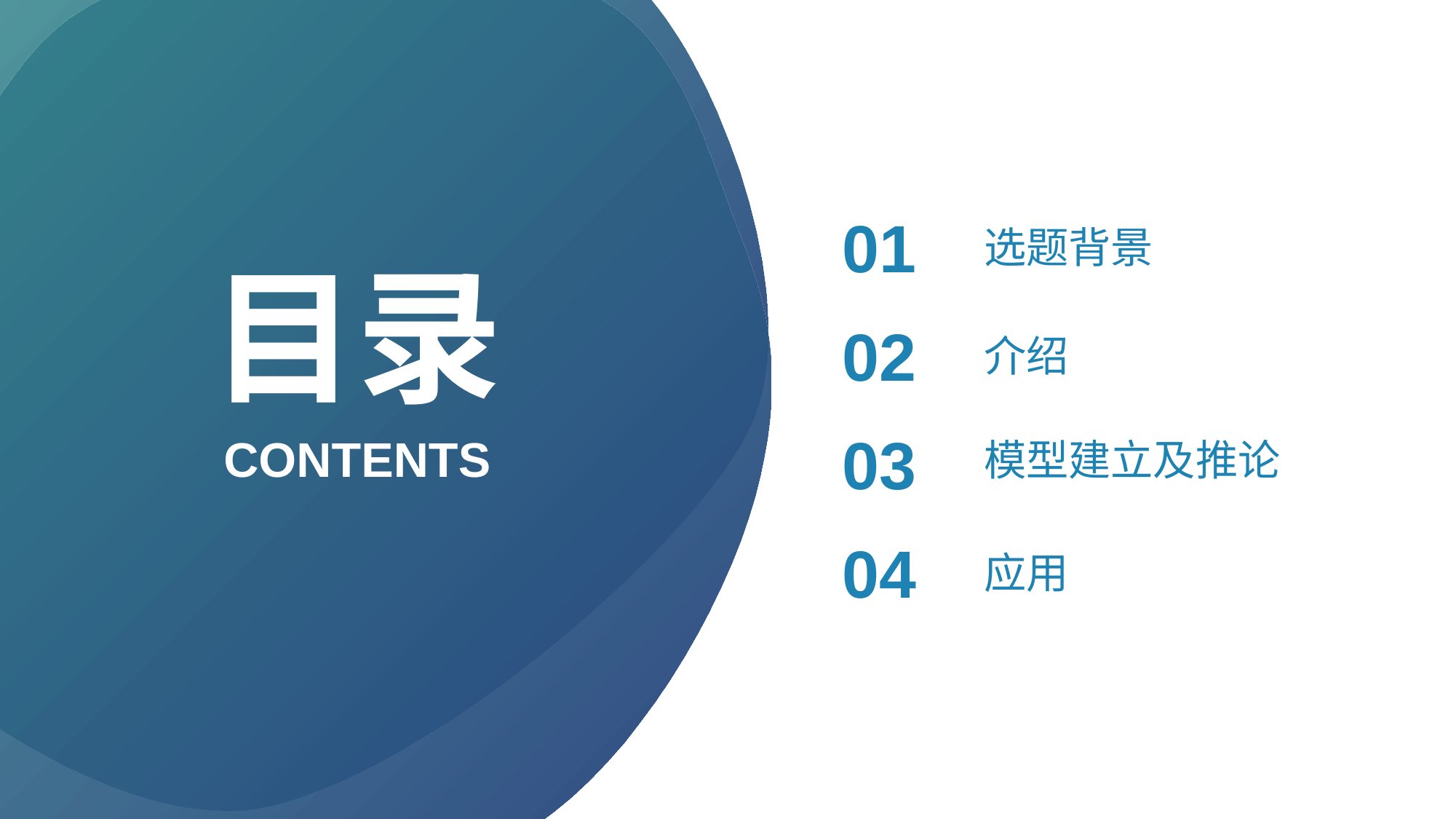

01
选题背景
目录
02
介绍
模型建立及推论
CONTENTS
03
04
应用